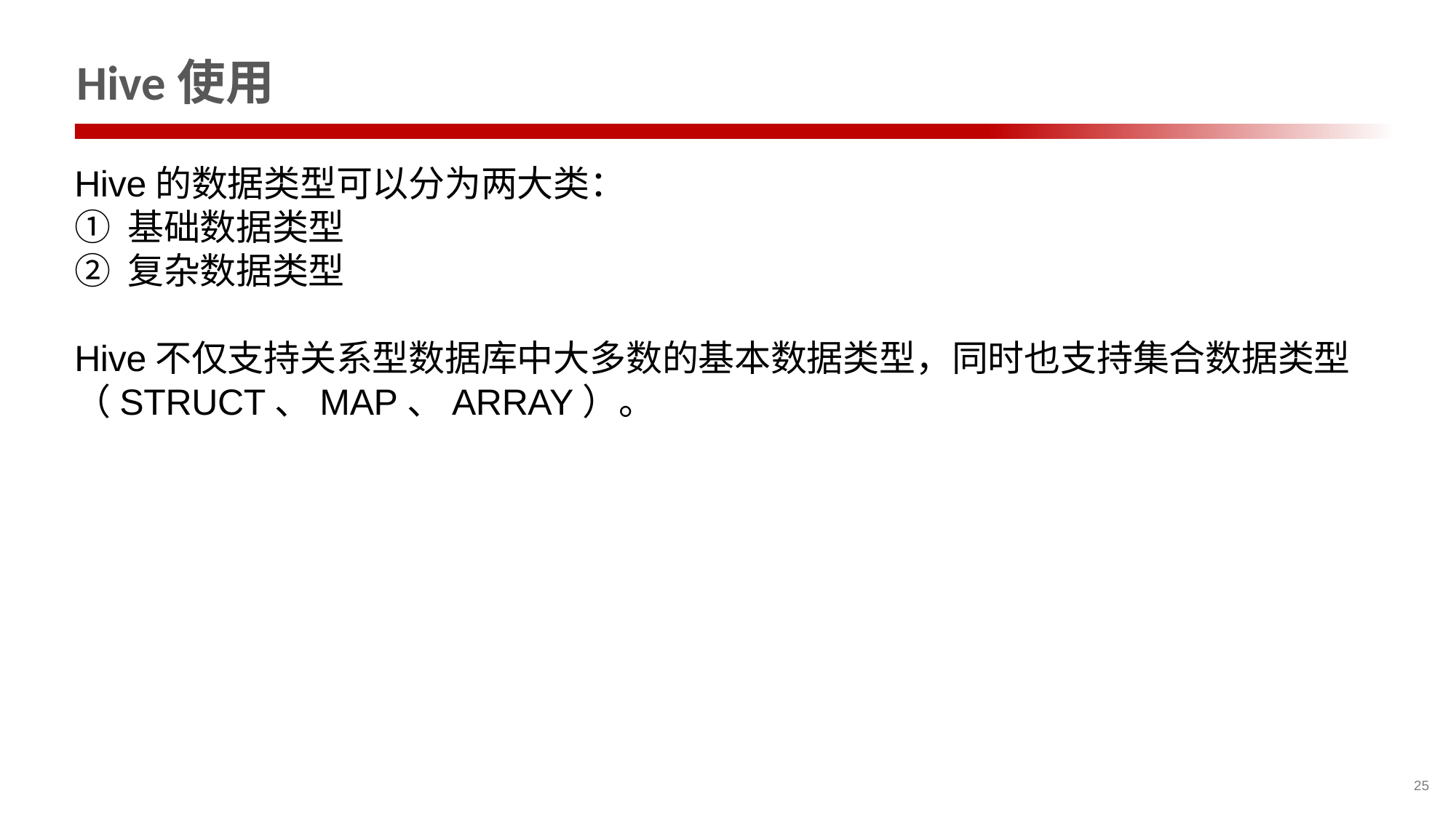

# Hive使用

Hive的数据类型可以分为两大类：
① 基础数据类型
② 复杂数据类型

Hive不仅支持关系型数据库中大多数的基本数据类型，同时也支持集合数据类型（STRUCT、MAP、ARRAY）。
25